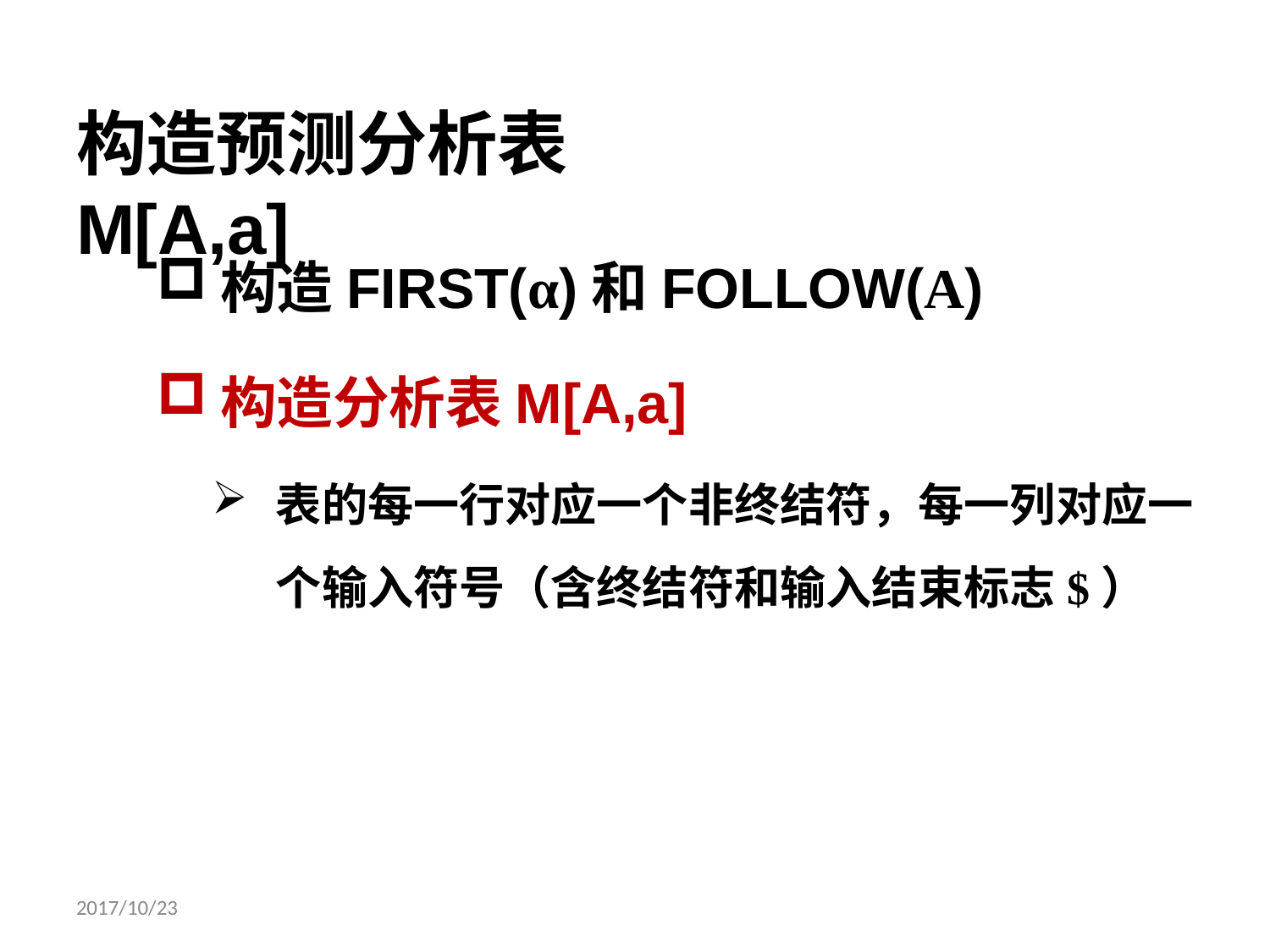

# 构造预测分析表M[A,a]
构造FIRST(α)和FOLLOW(A)
构造分析表M[A,a]
表的每一行对应一个非终结符，每一列对应一 个输入符号（含终结符和输入结束标志$）
2017/10/23
62